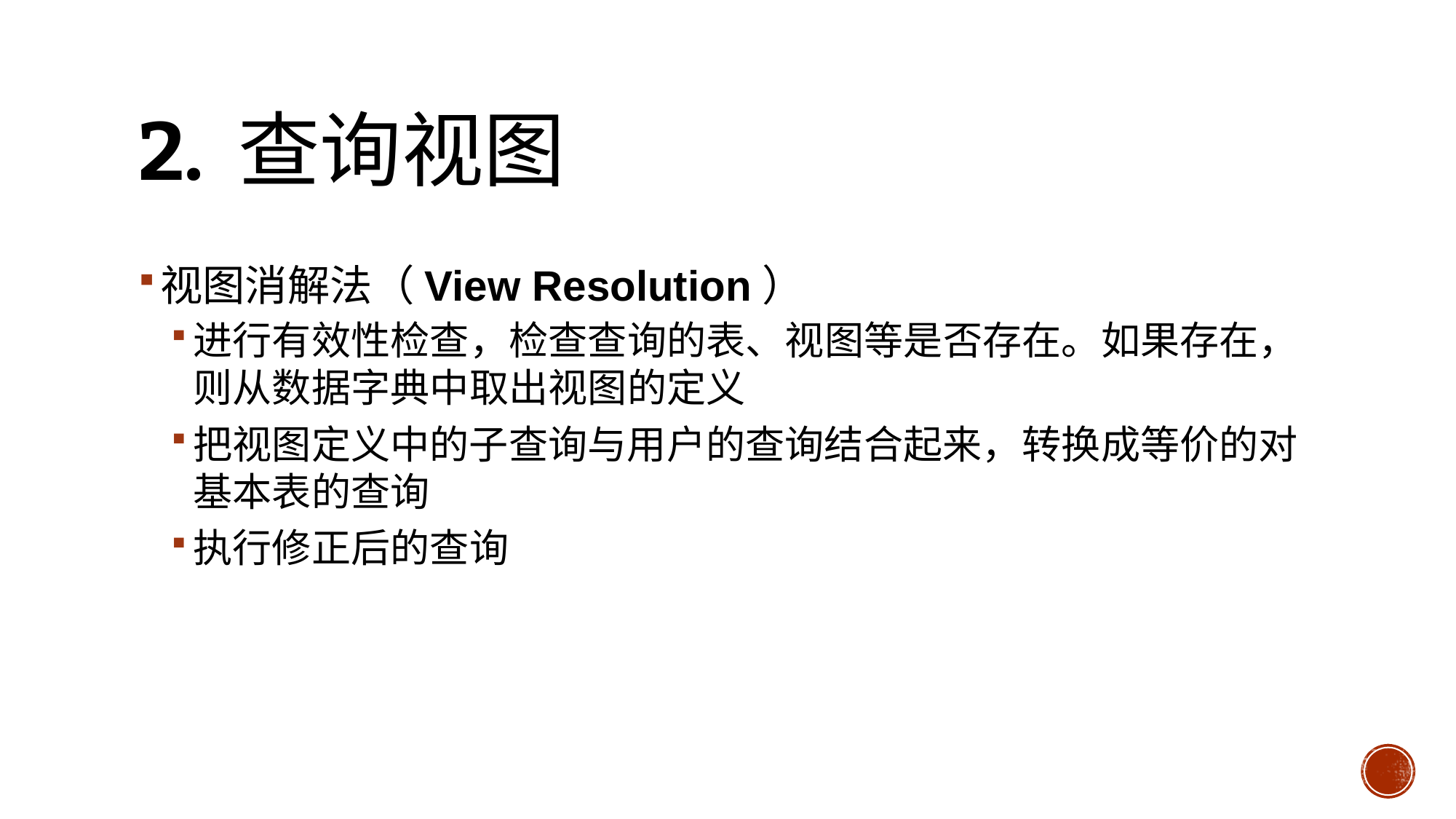

# 2. 查询视图
视图消解法（View Resolution）
进行有效性检查，检查查询的表、视图等是否存在。如果存在，则从数据字典中取出视图的定义
把视图定义中的子查询与用户的查询结合起来，转换成等价的对基本表的查询
执行修正后的查询

32